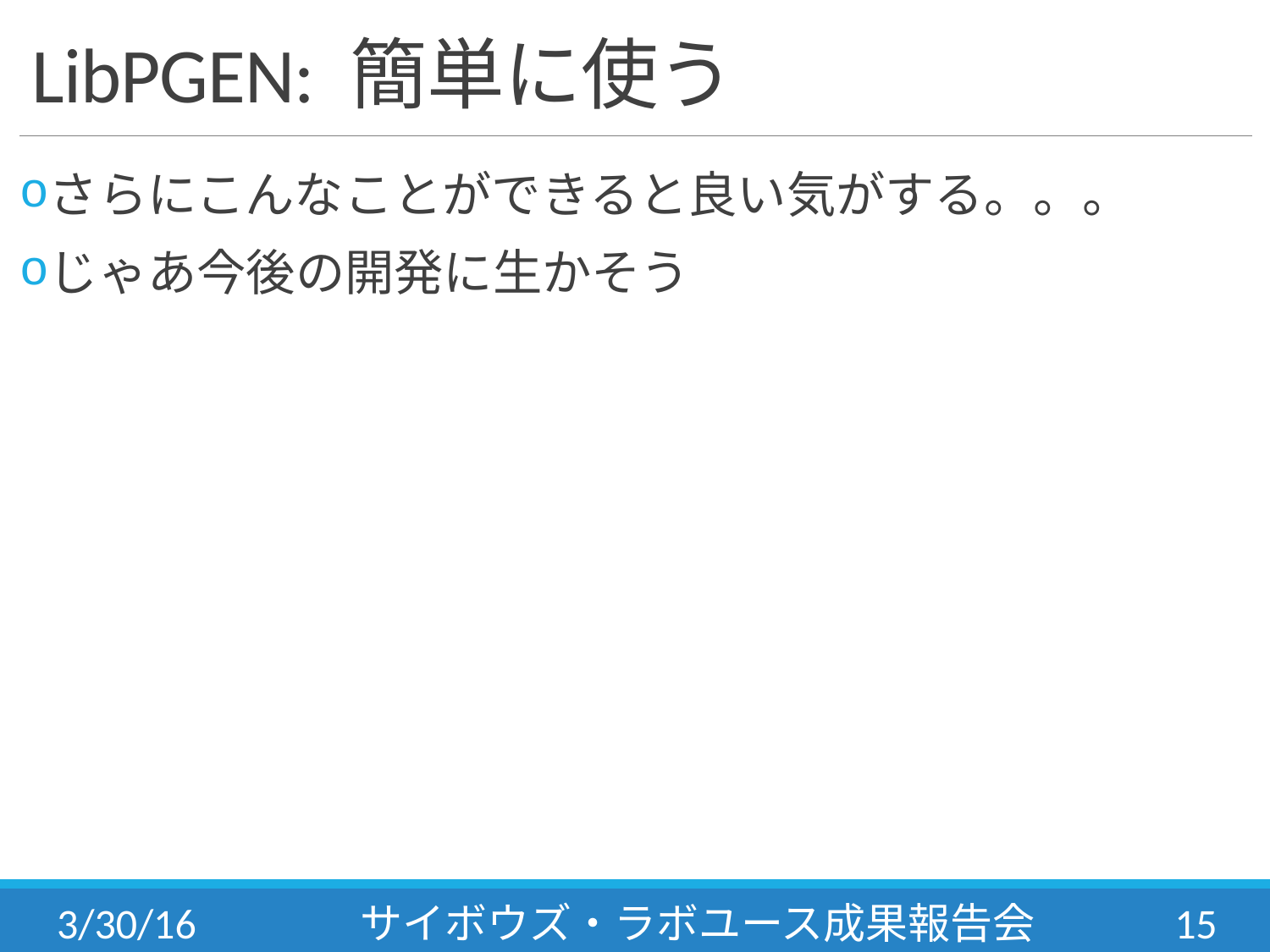

# LibPGEN: 簡単に使う
さらにこんなことができると良い気がする。。。
じゃあ今後の開発に生かそう
3/30/16
サイボウズ・ラボユース成果報告会
15